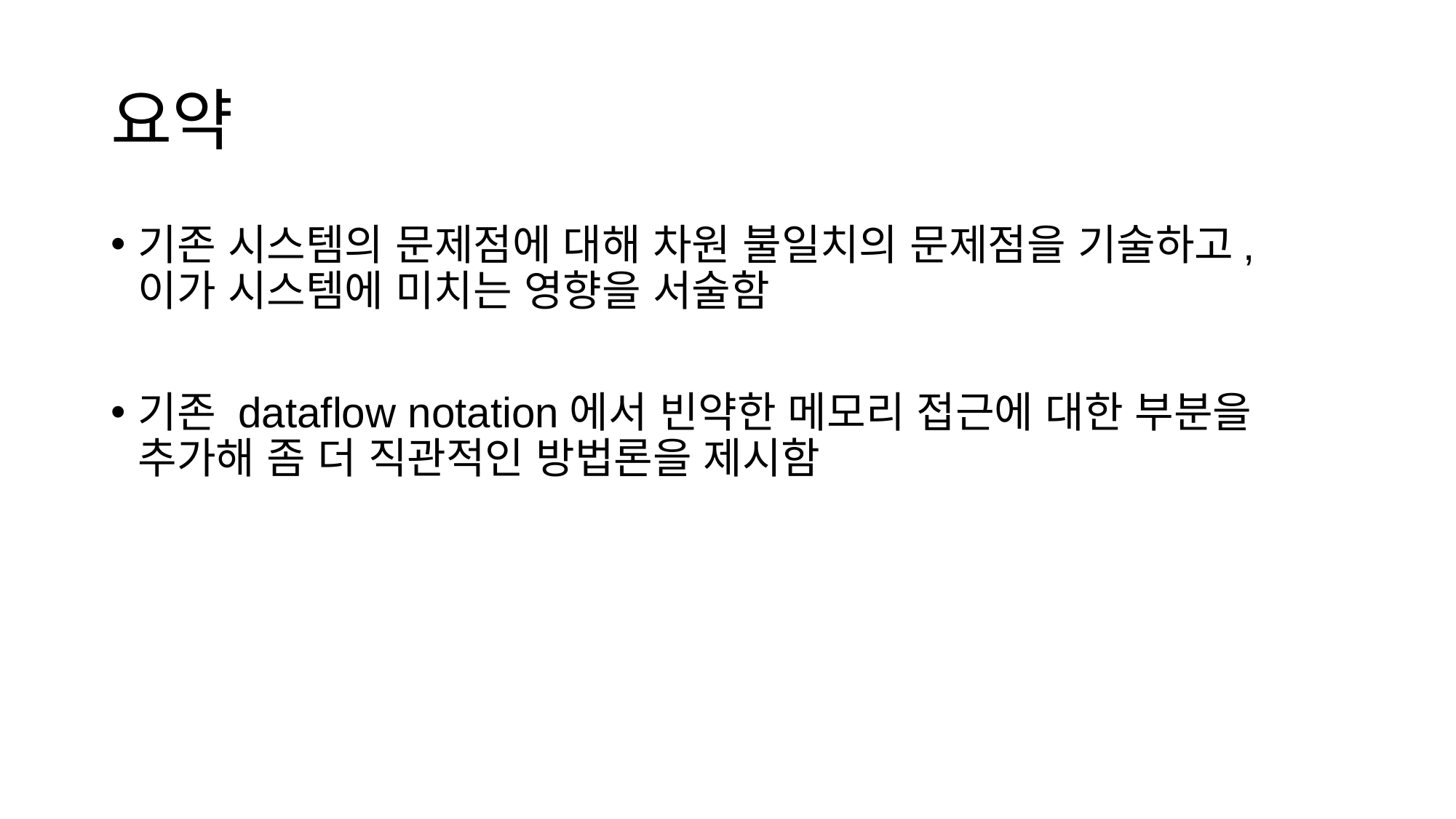

# 요약
기존 시스템의 문제점에 대해 차원 불일치의 문제점을 기술하고, 이가 시스템에 미치는 영향을 서술함

기존 dataflow notation에서 빈약한 메모리 접근에 대한 부분을 추가해 좀 더 직관적인 방법론을 제시함